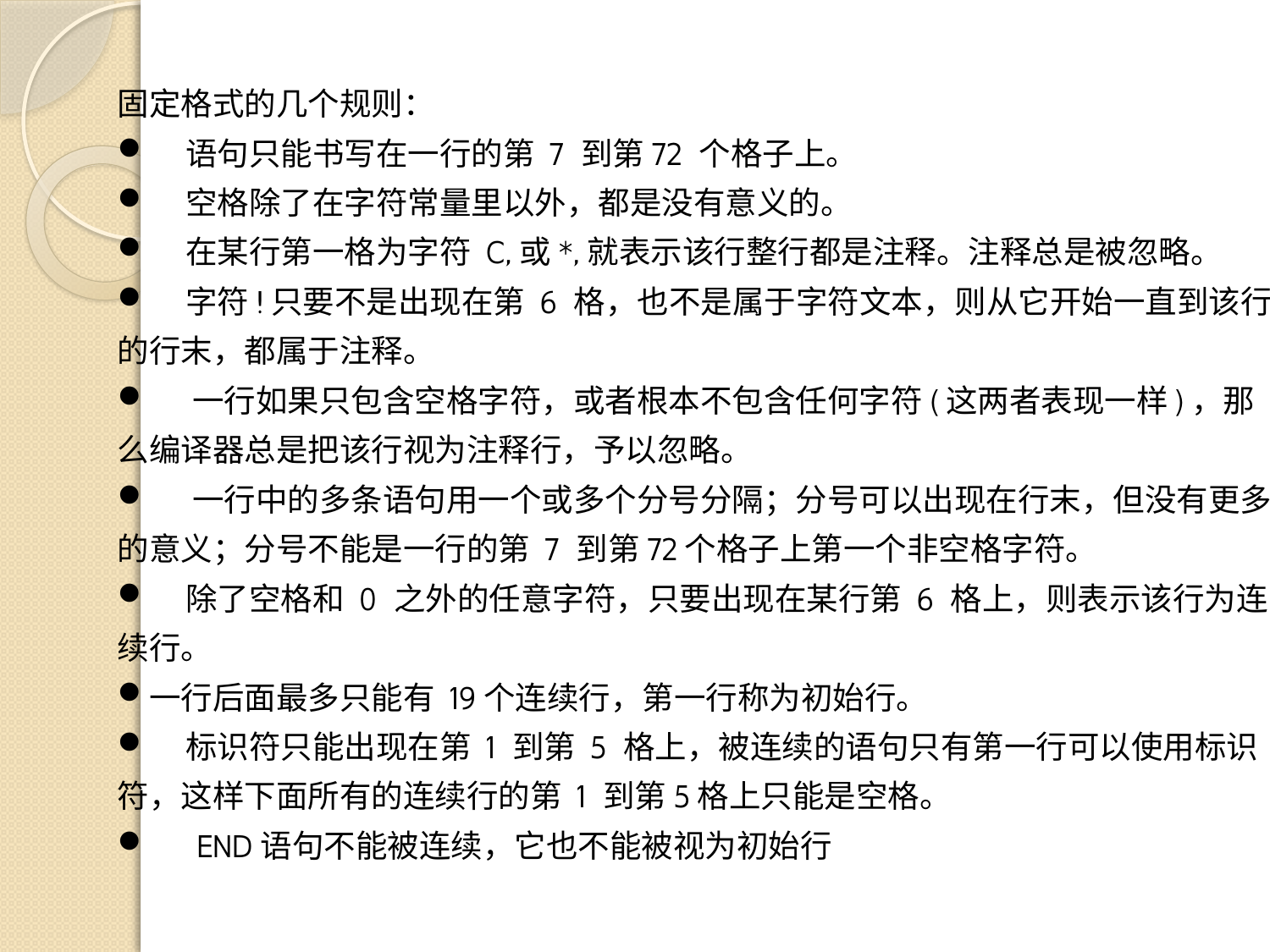

固定格式的几个规则：
    语句只能书写在一行的第 7 到第72 个格子上。
    空格除了在字符常量里以外，都是没有意义的。
    在某行第一格为字符 C,或*,就表示该行整行都是注释。注释总是被忽略。
    字符!只要不是出现在第 6 格，也不是属于字符文本，则从它开始一直到该行的行末，都属于注释。
     一行如果只包含空格字符，或者根本不包含任何字符(这两者表现一样)，那么编译器总是把该行视为注释行，予以忽略。
     一行中的多条语句用一个或多个分号分隔；分号可以出现在行末，但没有更多的意义；分号不能是一行的第 7 到第72个格子上第一个非空格字符。
    除了空格和 0 之外的任意字符，只要出现在某行第 6 格上，则表示该行为连续行。
一行后面最多只能有 19个连续行，第一行称为初始行。
    标识符只能出现在第 1 到第 5 格上，被连续的语句只有第一行可以使用标识符，这样下面所有的连续行的第 1 到第5格上只能是空格。
     END语句不能被连续，它也不能被视为初始行